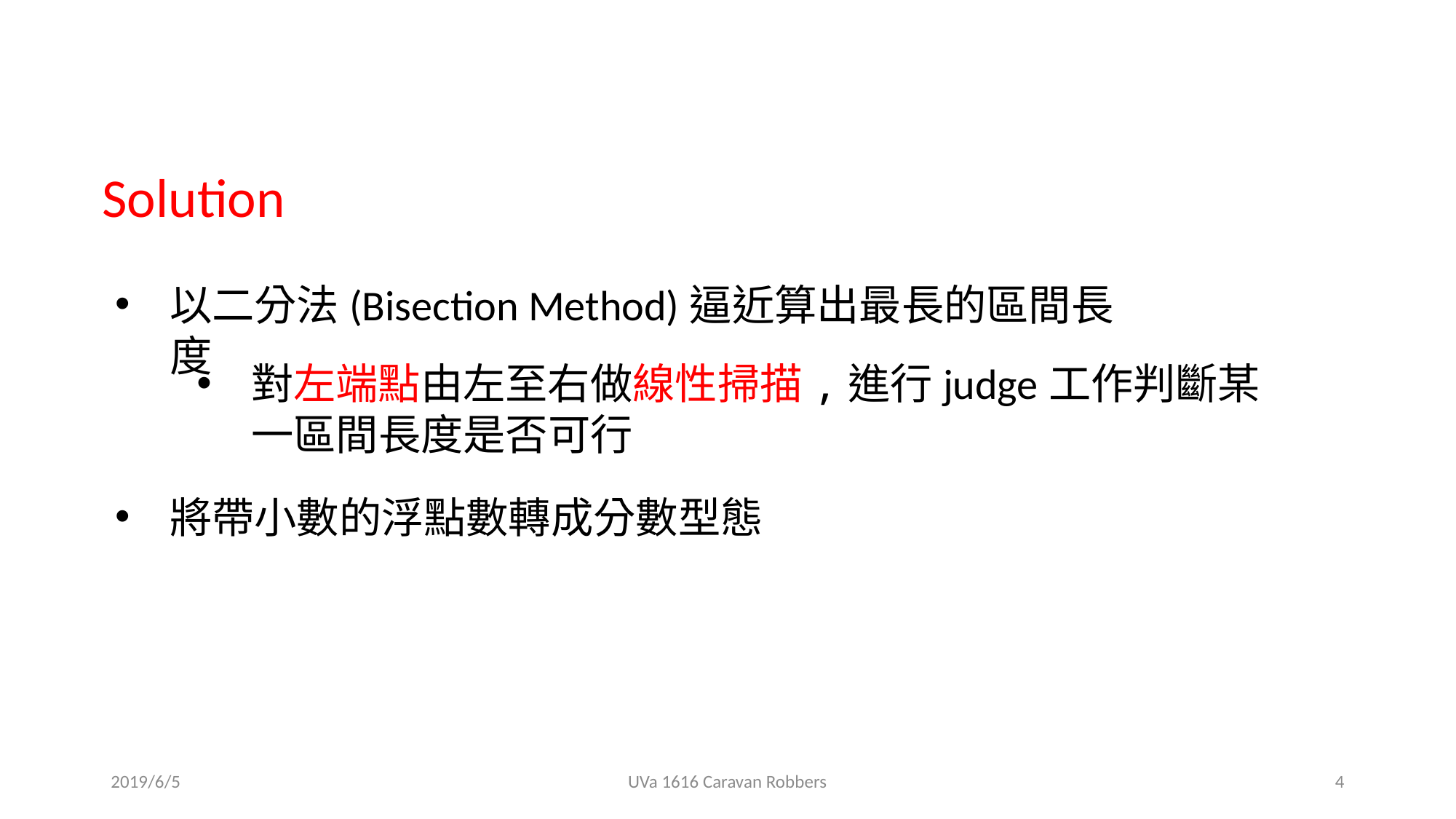

Solution
以二分法(Bisection Method)逼近算出最長的區間長度
對左端點由左至右做線性掃描,進行judge工作判斷某一區間長度是否可行
將帶小數的浮點數轉成分數型態
2019/6/5
UVa 1616 Caravan Robbers
4